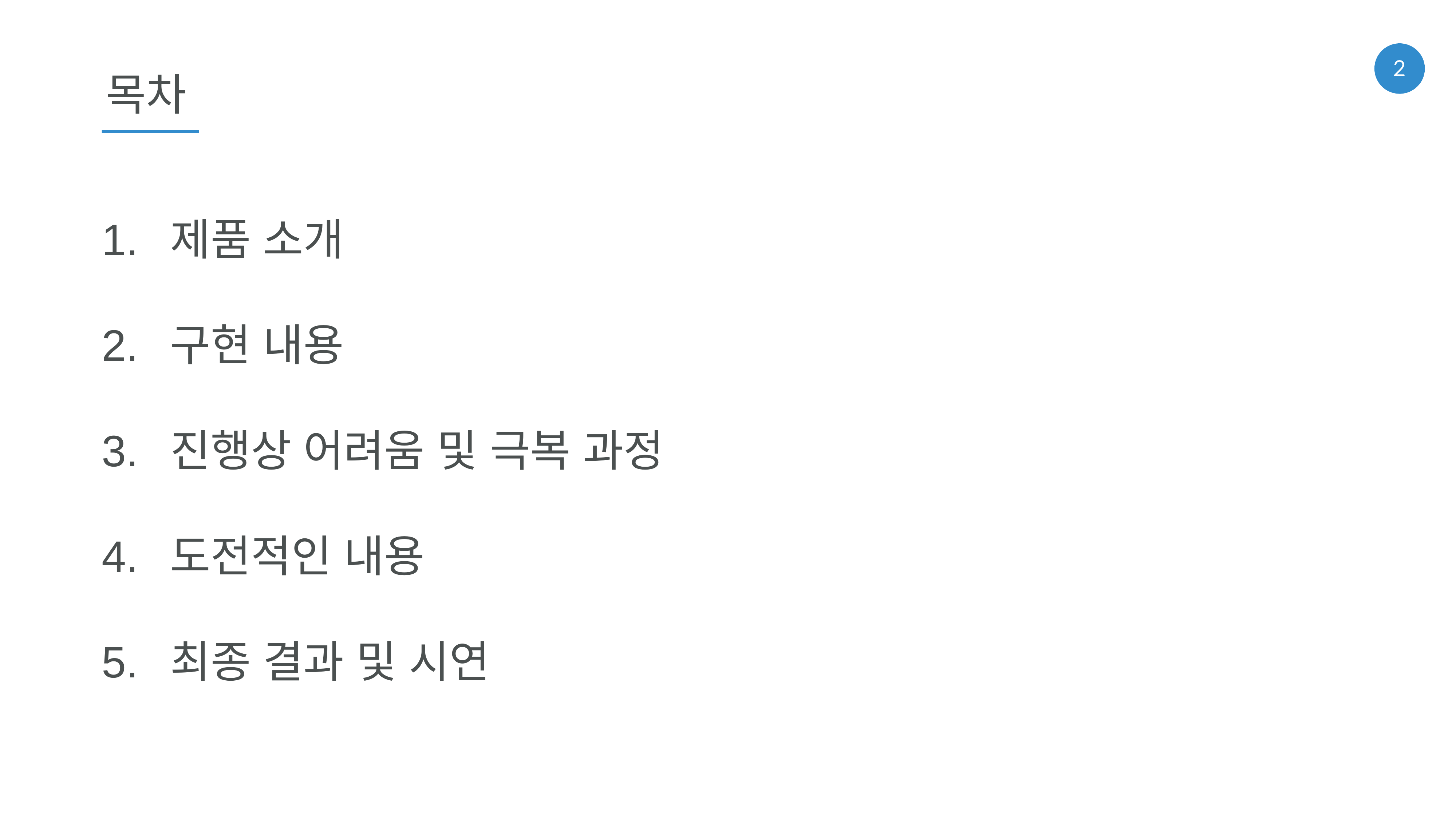

목차

제품 소개

구현 내용

진행상 어려움 및 극복 과정

도전적인 내용

최종 결과 및 시연